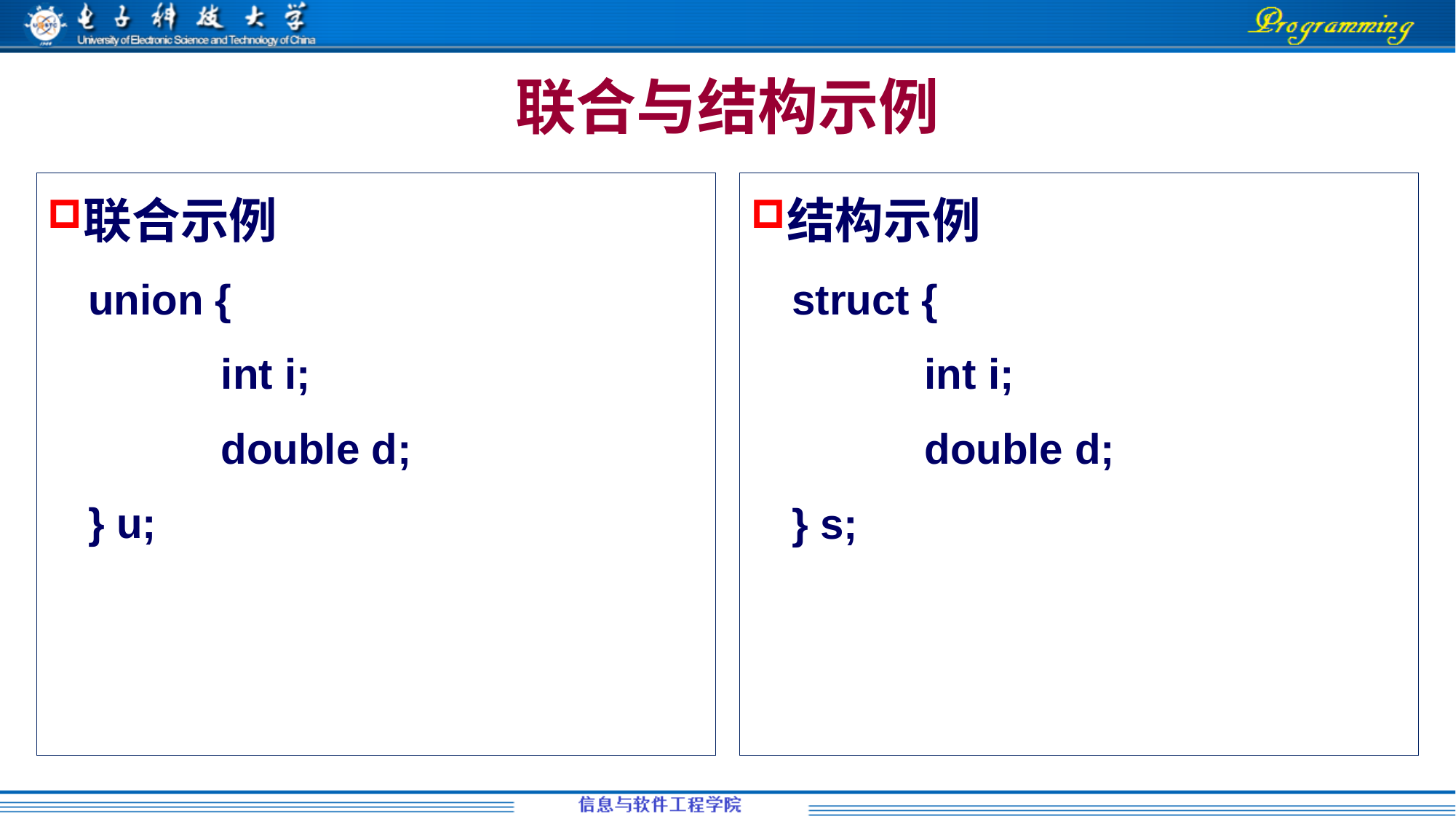

# 联合与结构示例
联合示例
union {
	  int i;
	  double d;
} u;

结构示例
struct {
	  int i;
	  double d;
} s;